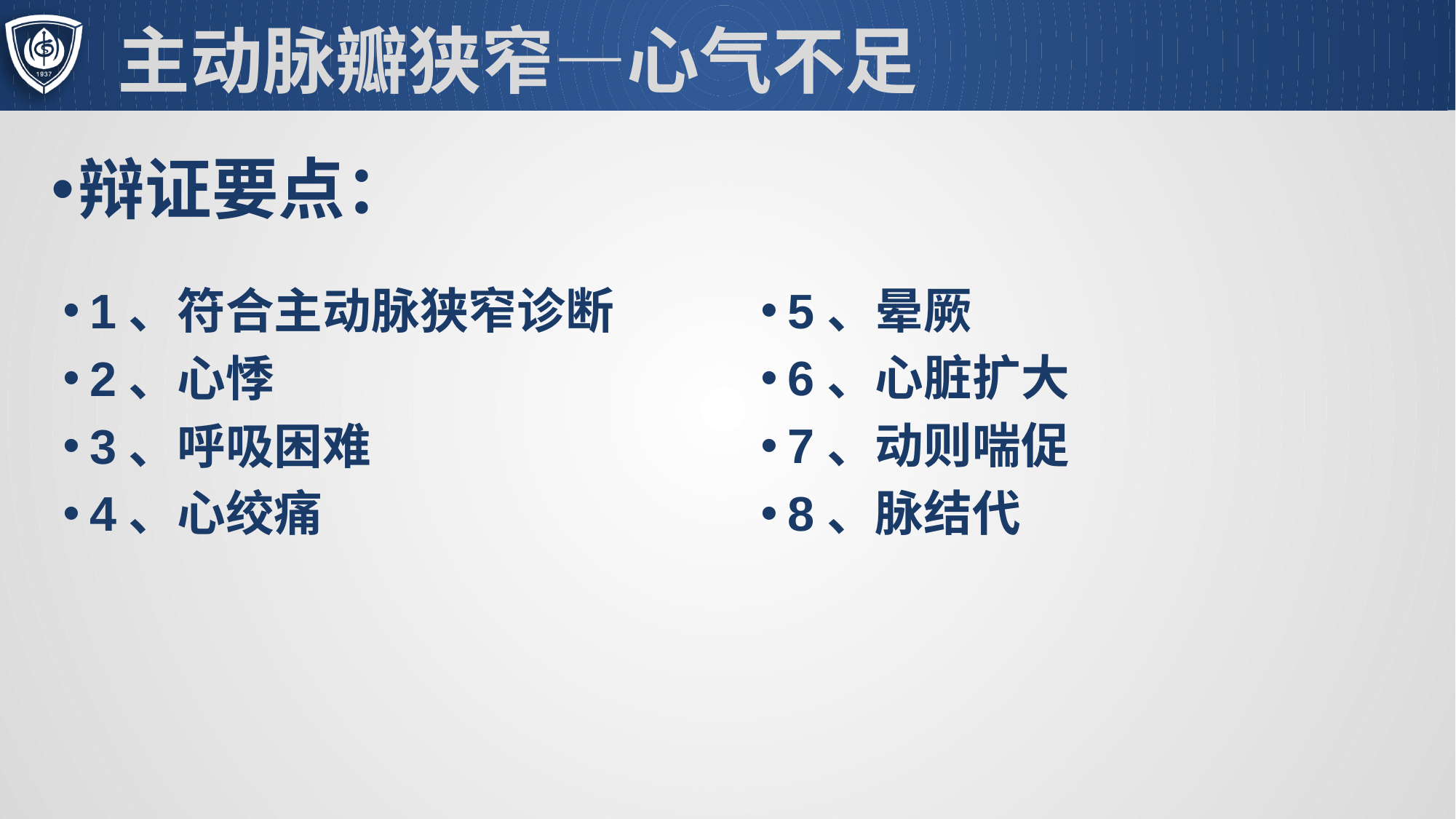

# 主动脉瓣狭窄—心气不足
辩证要点：

5、晕厥
6、心脏扩大
7、动则喘促
8、脉结代
1、符合主动脉狭窄诊断
2、心悸
3、呼吸困难
4、心绞痛